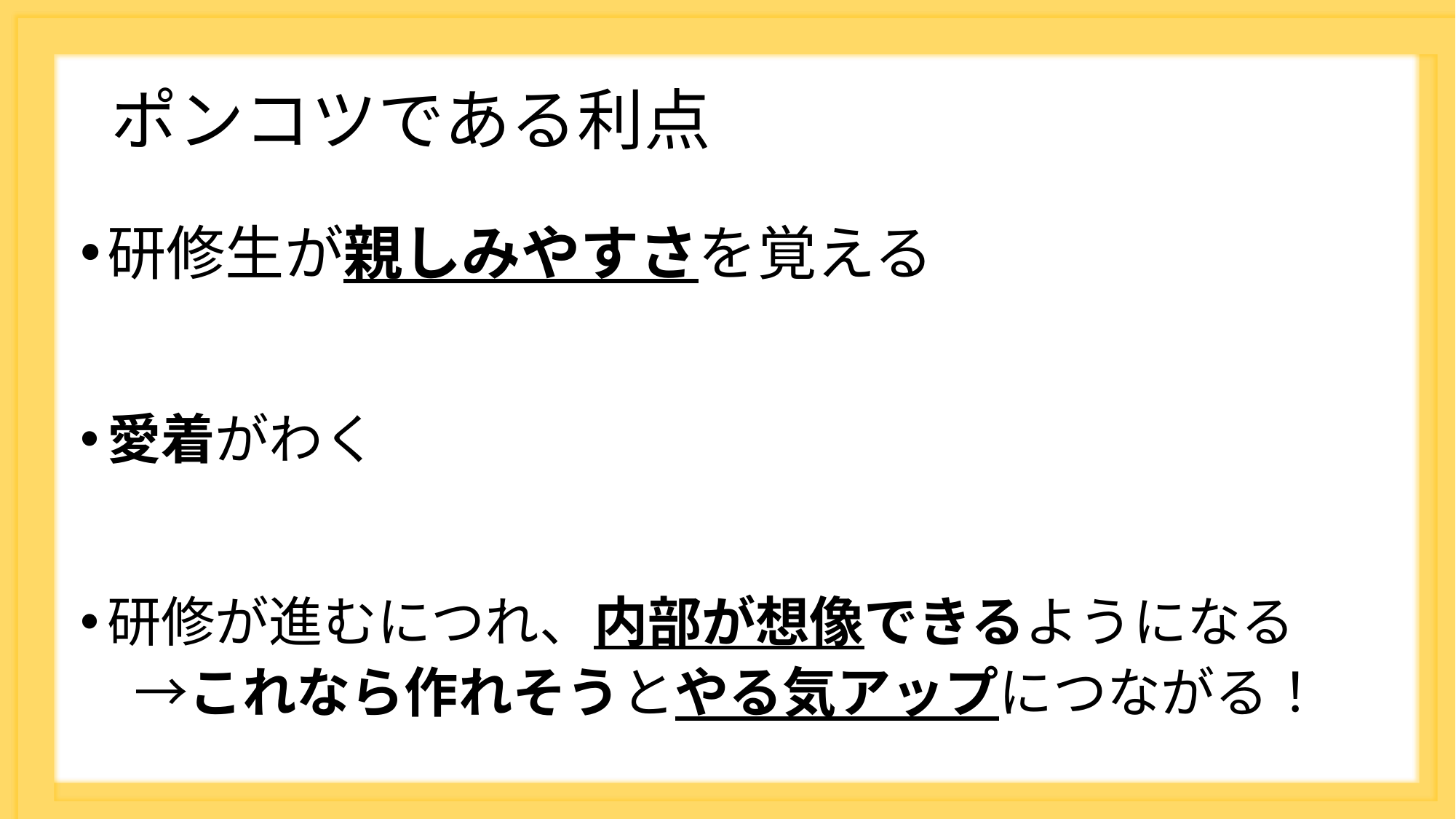

# ポンコツである利点
研修生が親しみやすさを覚える

愛着がわく

研修が進むにつれ、内部が想像できるようになる
　→これなら作れそうとやる気アップにつながる！